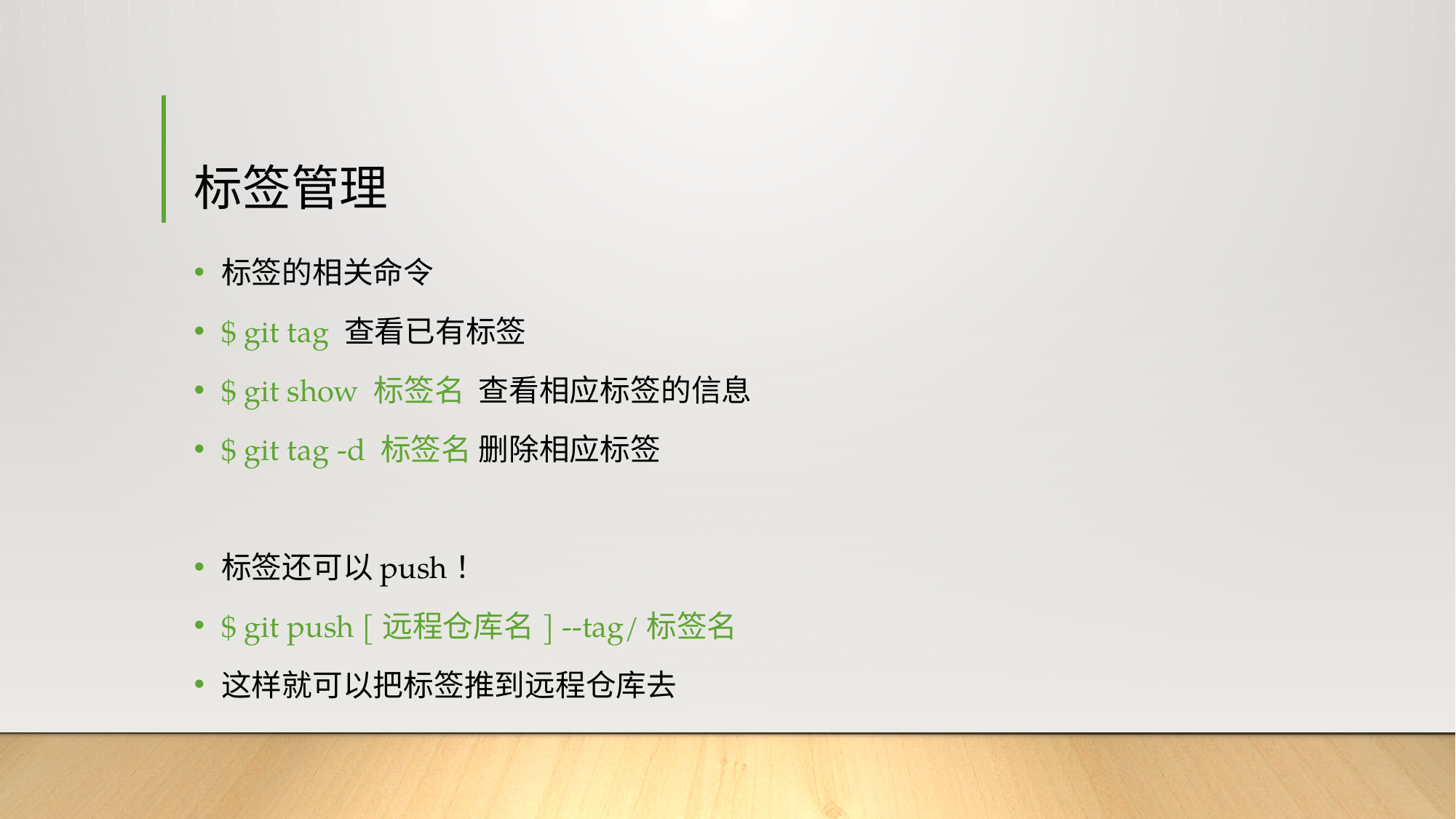

# 标签管理
标签的相关命令
$ git tag 查看已有标签
$ git show 标签名  查看相应标签的信息
$ git tag -d 标签名 删除相应标签

标签还可以push！
$ git push [远程仓库名] --tag/标签名
这样就可以把标签推到远程仓库去